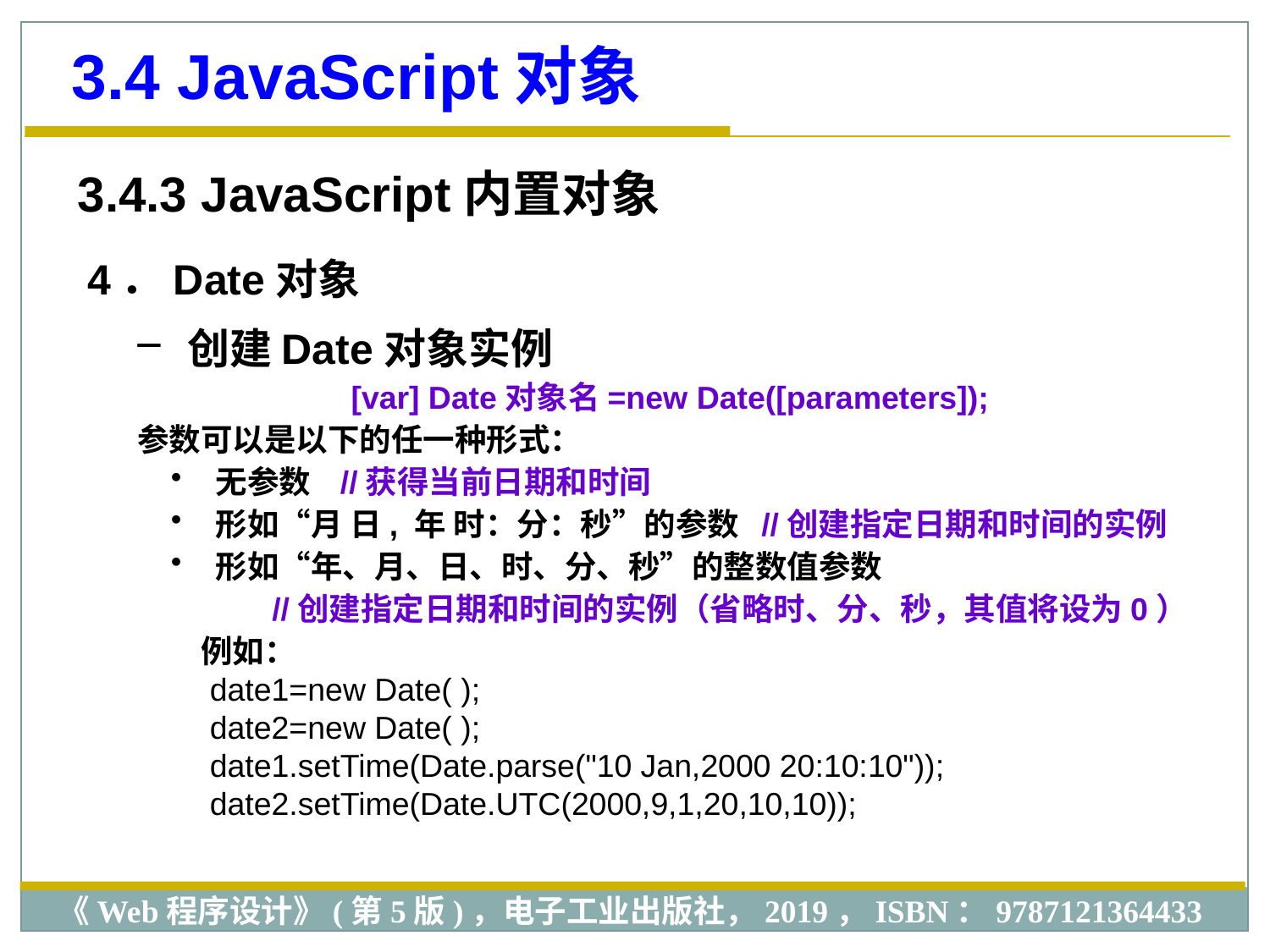

3.4 JavaScript对象
3.4.3 JavaScript内置对象
4．Date对象
 创建Date对象实例
[var] Date对象名=new Date([parameters]);
参数可以是以下的任一种形式：
 无参数   //获得当前日期和时间
 形如“月 日, 年 时：分：秒”的参数  //创建指定日期和时间的实例
 形如“年、月、日、时、分、秒”的整数值参数
        //创建指定日期和时间的实例（省略时、分、秒，其值将设为0）
例如：
 date1=new Date( );
 date2=new Date( );
 date1.setTime(Date.parse("10 Jan,2000 20:10:10"));
 date2.setTime(Date.UTC(2000,9,1,20,10,10));